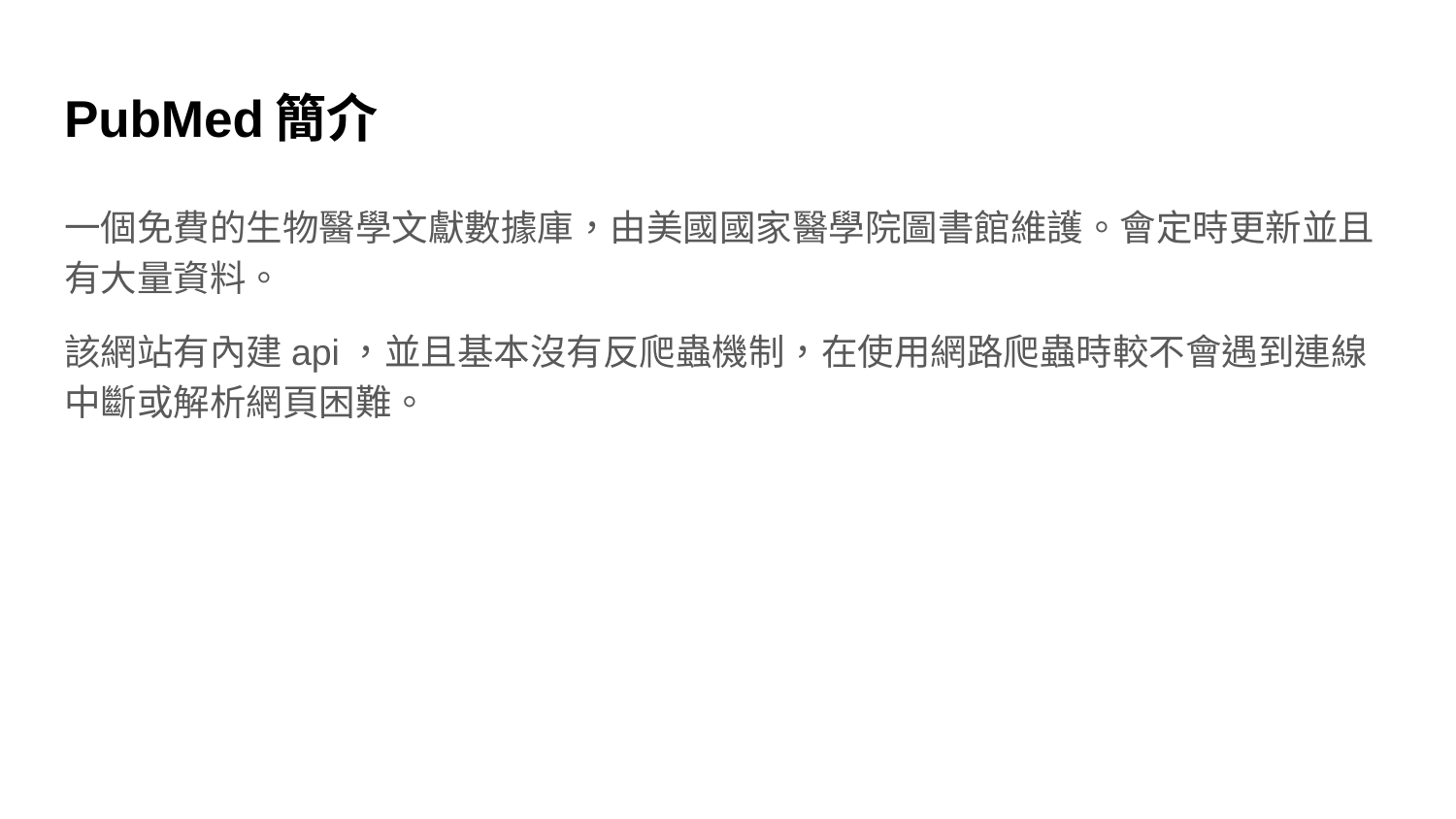

# PubMed簡介
一個免費的生物醫學文獻數據庫，由美國國家醫學院圖書館維護。會定時更新並且有大量資料。
該網站有內建api，並且基本沒有反爬蟲機制，在使用網路爬蟲時較不會遇到連線中斷或解析網頁困難。